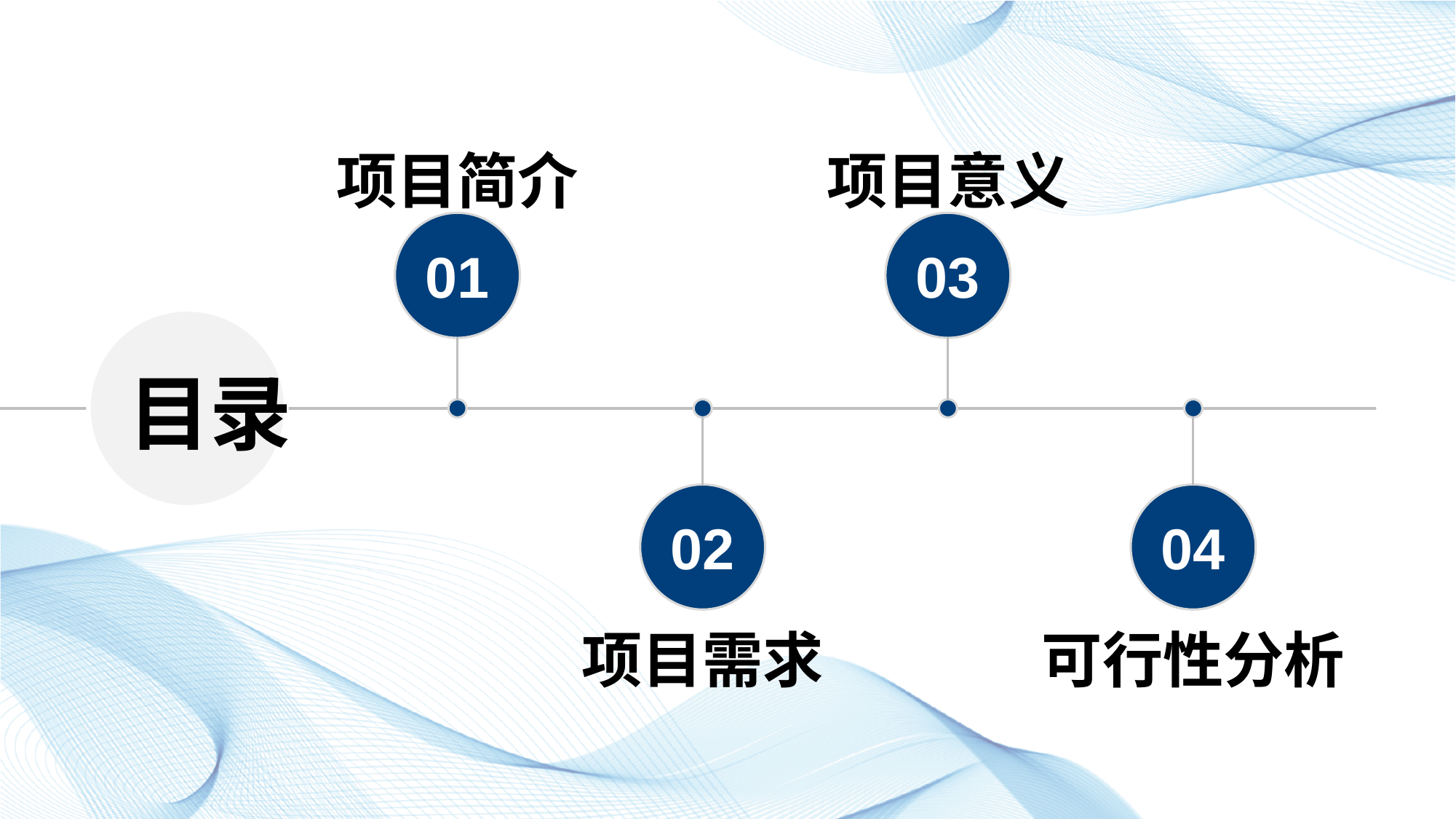

项目简介
01

项目意义
03

目录

02
项目需求

04
可行性分析